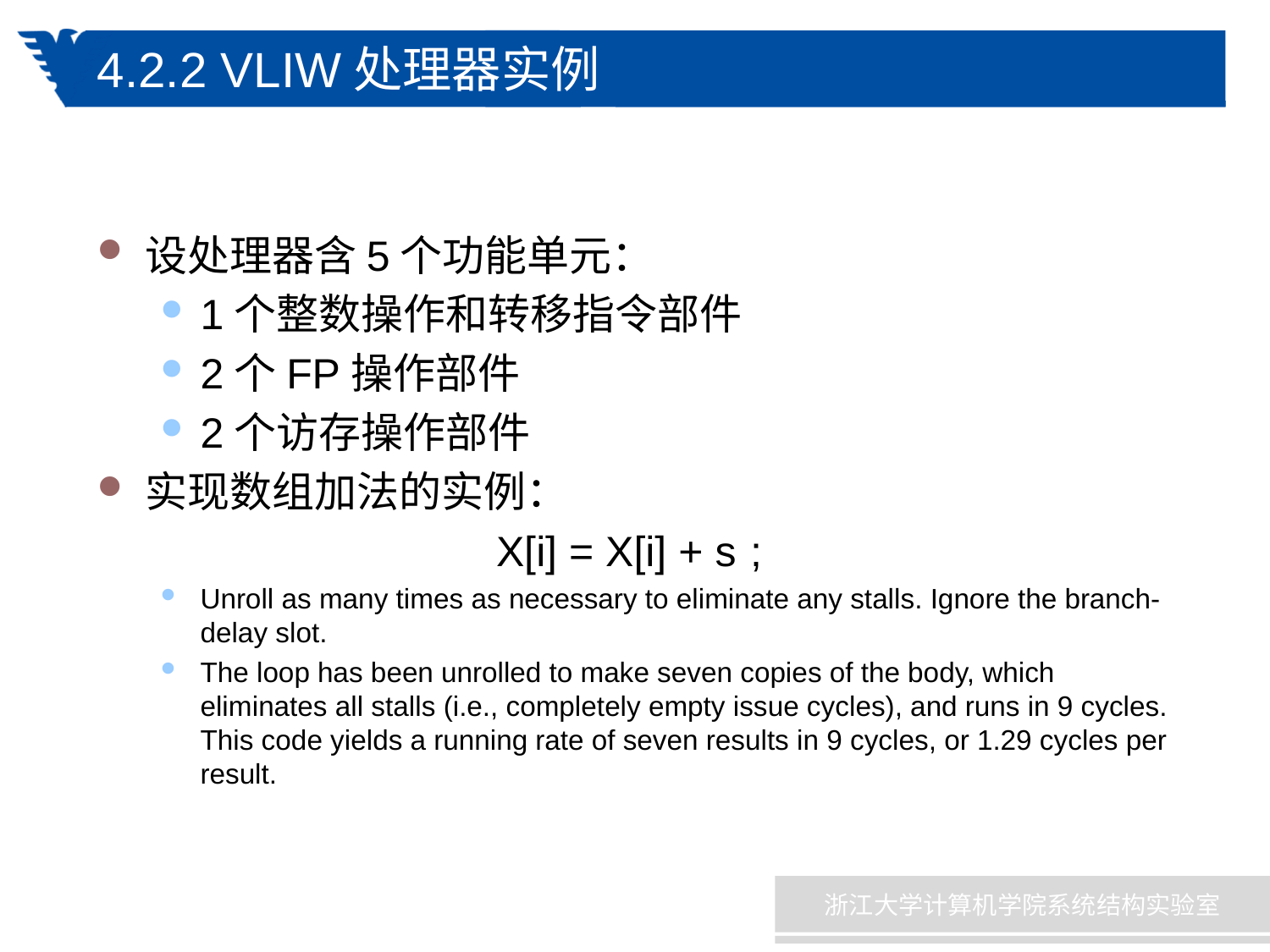

# 4.2.2 VLIW处理器实例
设处理器含5个功能单元：
1个整数操作和转移指令部件
2个FP操作部件
2个访存操作部件
实现数组加法的实例：
X[i] = X[i] + s	;
Unroll as many times as necessary to eliminate any stalls. Ignore the branch-delay slot.
The loop has been unrolled to make seven copies of the body, which eliminates all stalls (i.e., completely empty issue cycles), and runs in 9 cycles. This code yields a running rate of seven results in 9 cycles, or 1.29 cycles per result.